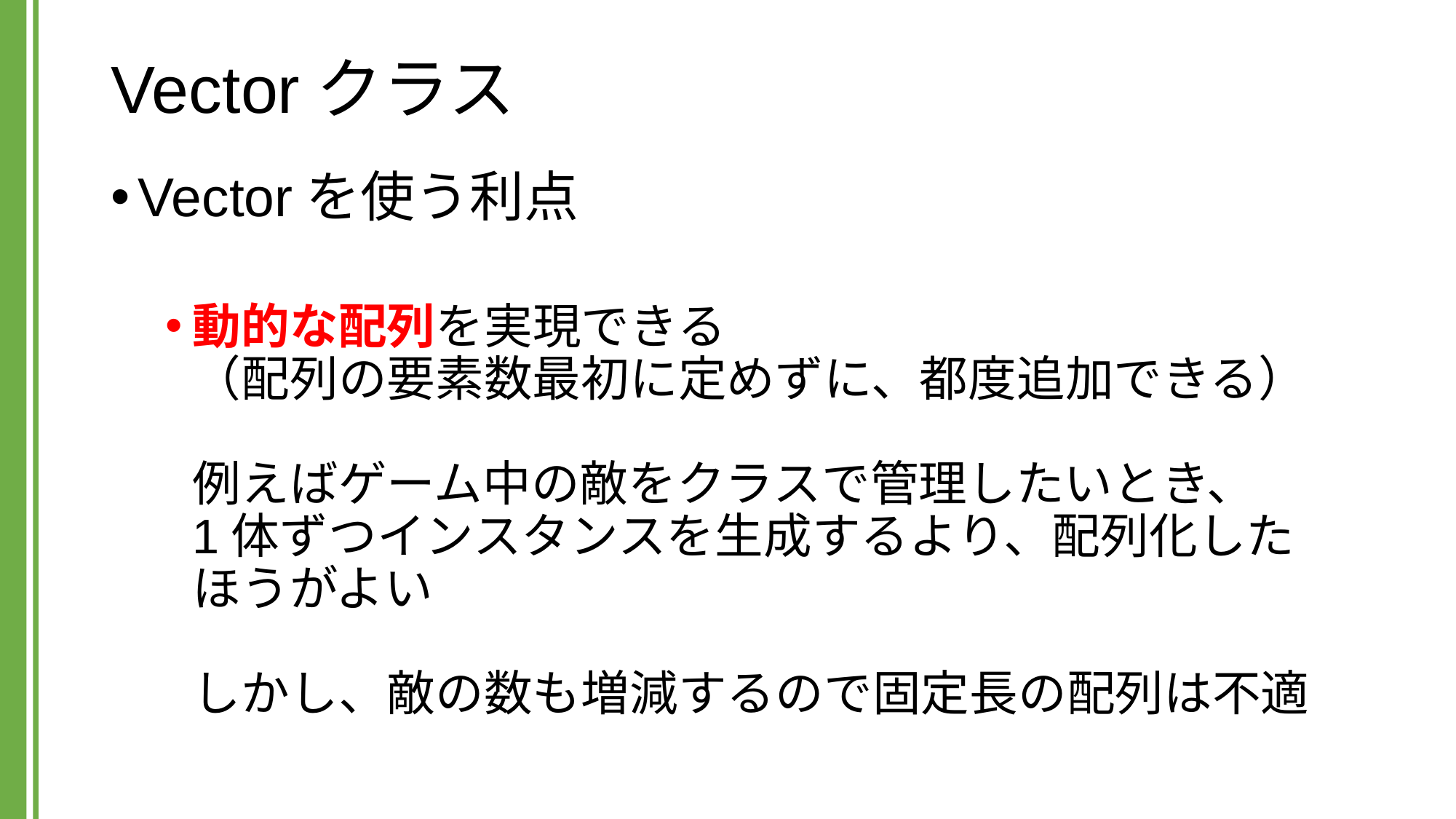

# Vectorクラス
Vectorを使う利点
動的な配列を実現できる
（配列の要素数最初に定めずに、都度追加できる）
例えばゲーム中の敵をクラスで管理したいとき、
1体ずつインスタンスを生成するより、配列化した
ほうがよい
しかし、敵の数も増減するので固定長の配列は不適